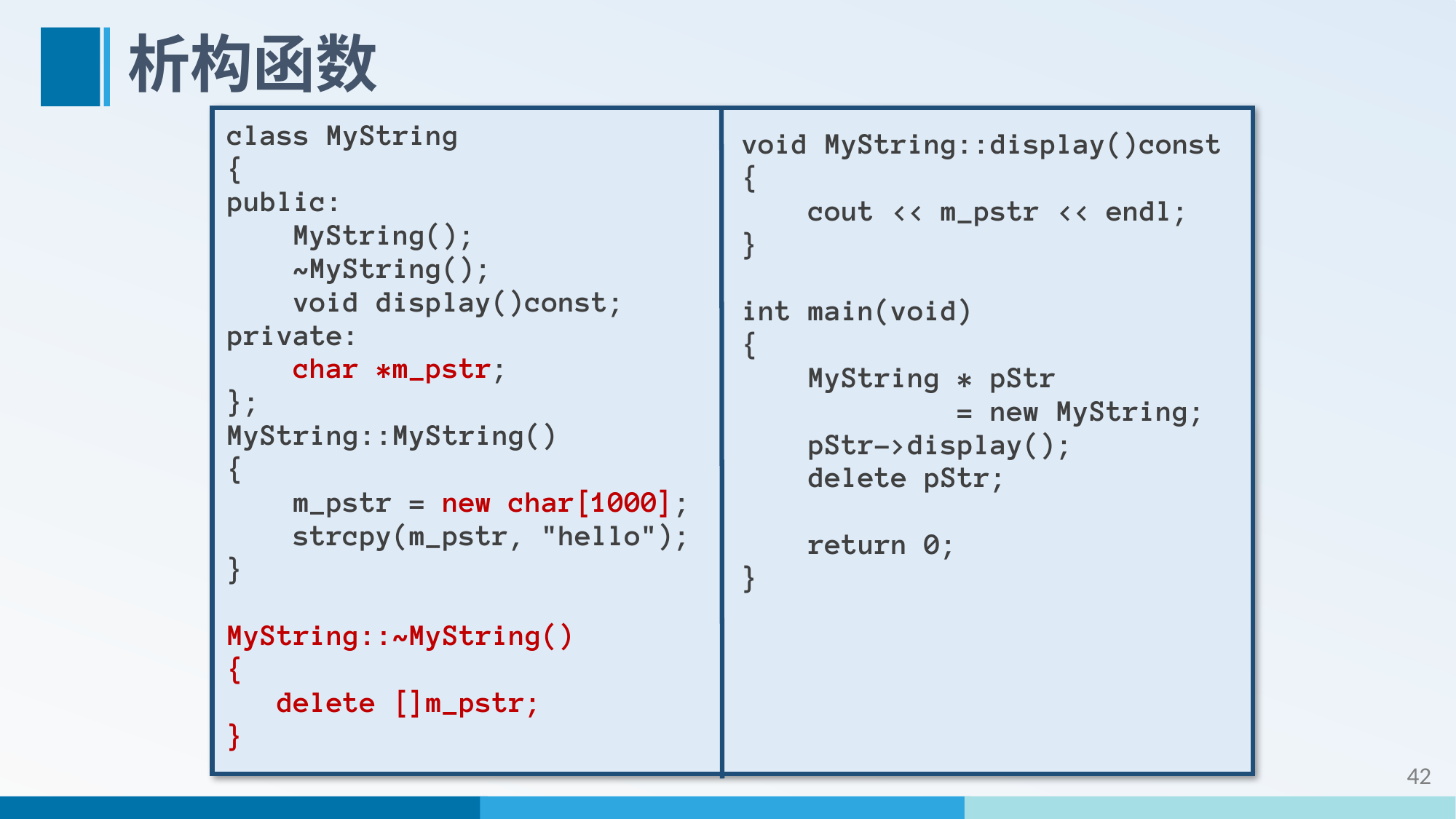

# 析构函数

class MyString
{
public:
    MyString();
    ~MyString();
    void display()const;
private:
    char *m_pstr;
};
MyString::MyString()
{
    m_pstr = new char[1000];
    strcpy(m_pstr, "hello");
}

MyString::~MyString()
{
   delete []m_pstr;
}

void MyString::display()const
{
    cout << m_pstr << endl;
}

int main(void)
{
    MyString * pStr
             = new MyString;
    pStr->display();
    delete pStr;

    return 0;
}